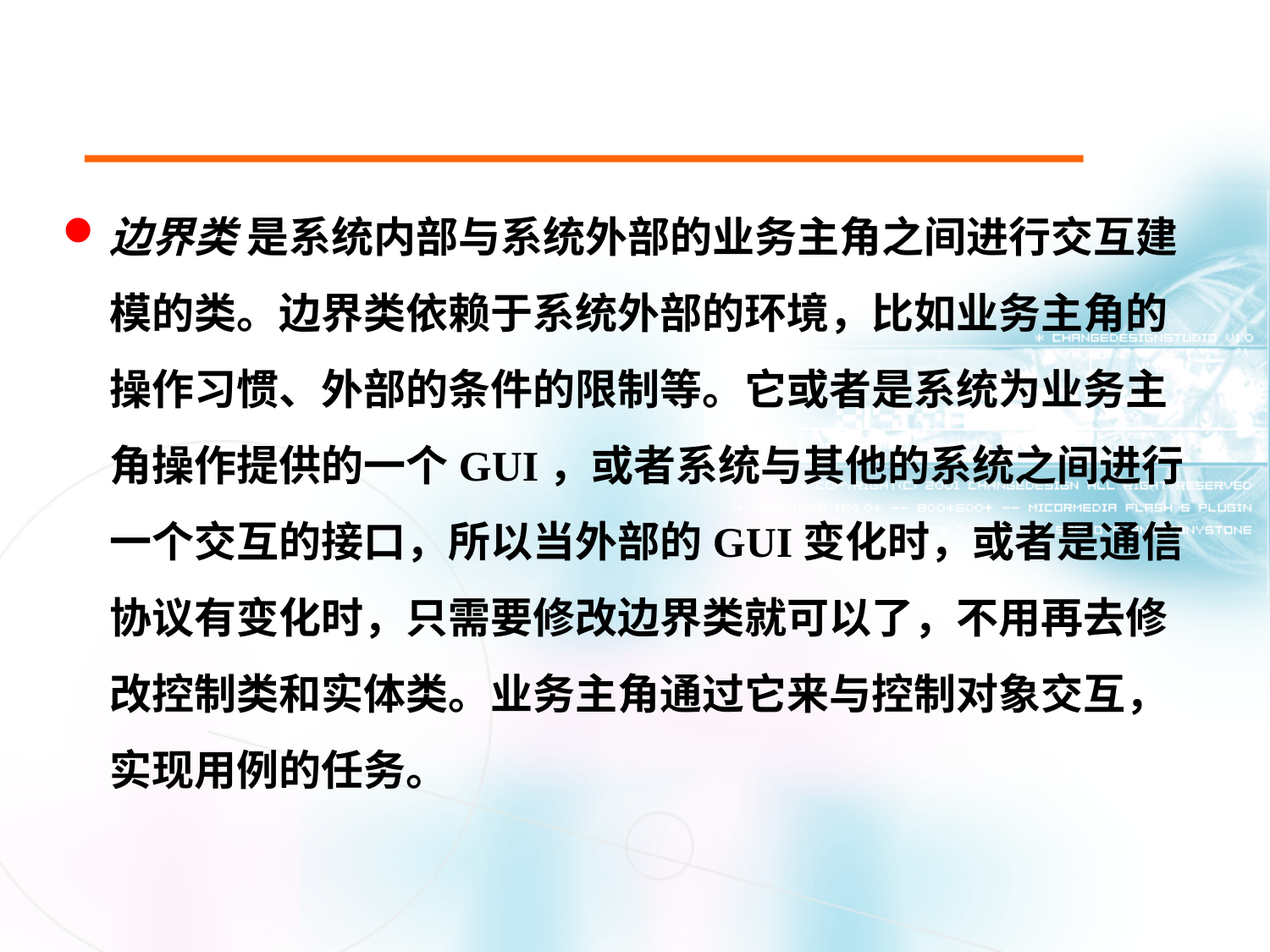

# 边界类 是系统内部与系统外部的业务主角之间进行交互建模的类。边界类依赖于系统外部的环境，比如业务主角的操作习惯、外部的条件的限制等。它或者是系统为业务主角操作提供的一个GUI，或者系统与其他的系统之间进行一个交互的接口，所以当外部的GUI变化时，或者是通信协议有变化时，只需要修改边界类就可以了，不用再去修改控制类和实体类。业务主角通过它来与控制对象交互，实现用例的任务。